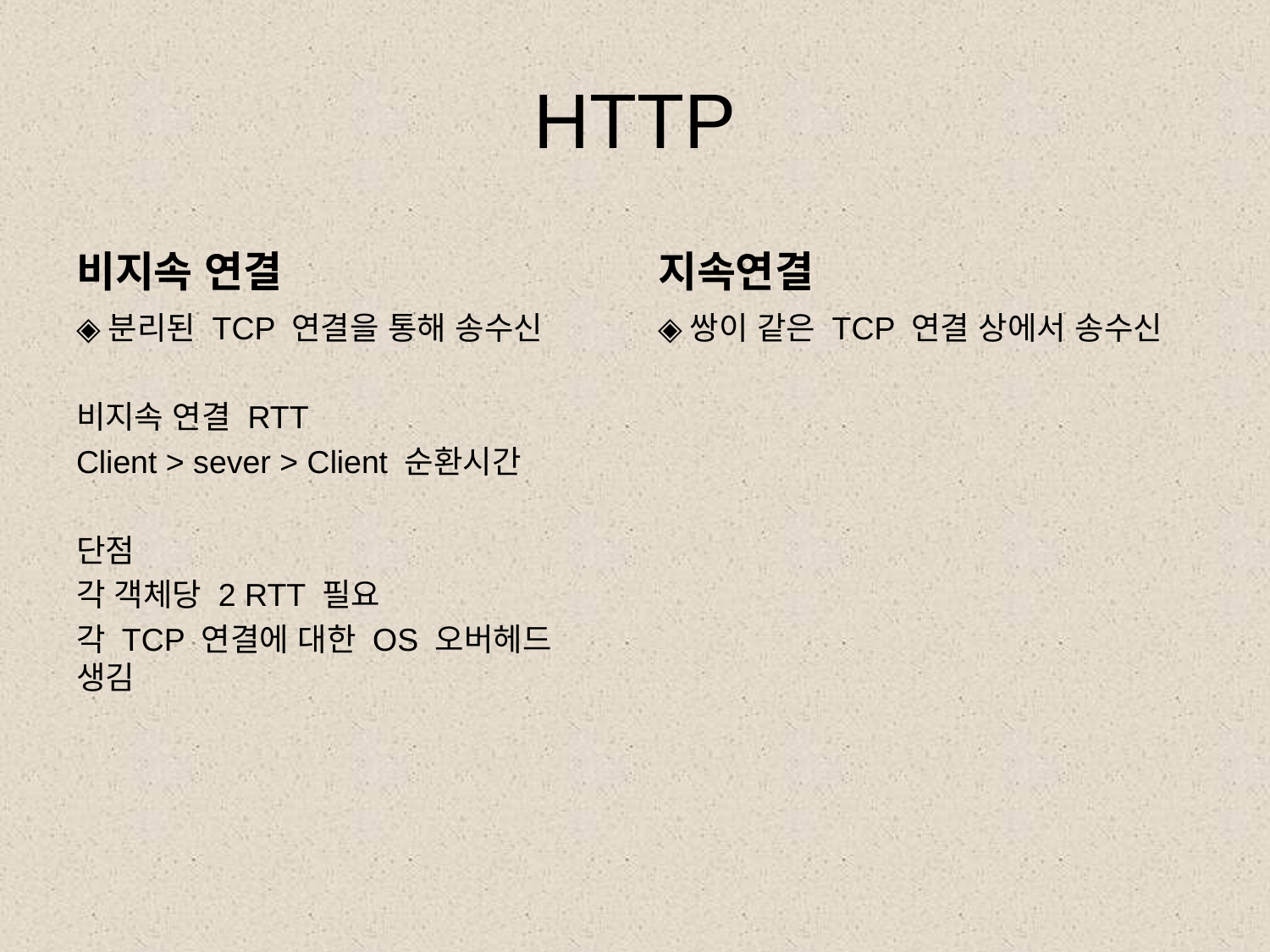

# HTTP
비지속 연결
지속연결
◈분리된 TCP 연결을 통해 송수신

비지속 연결 RTT
Client > sever > Client 순환시간

단점
각 객체당 2 RTT 필요
각 TCP 연결에 대한 OS 오버헤드 생김
◈쌍이 같은 TCP 연결 상에서 송수신